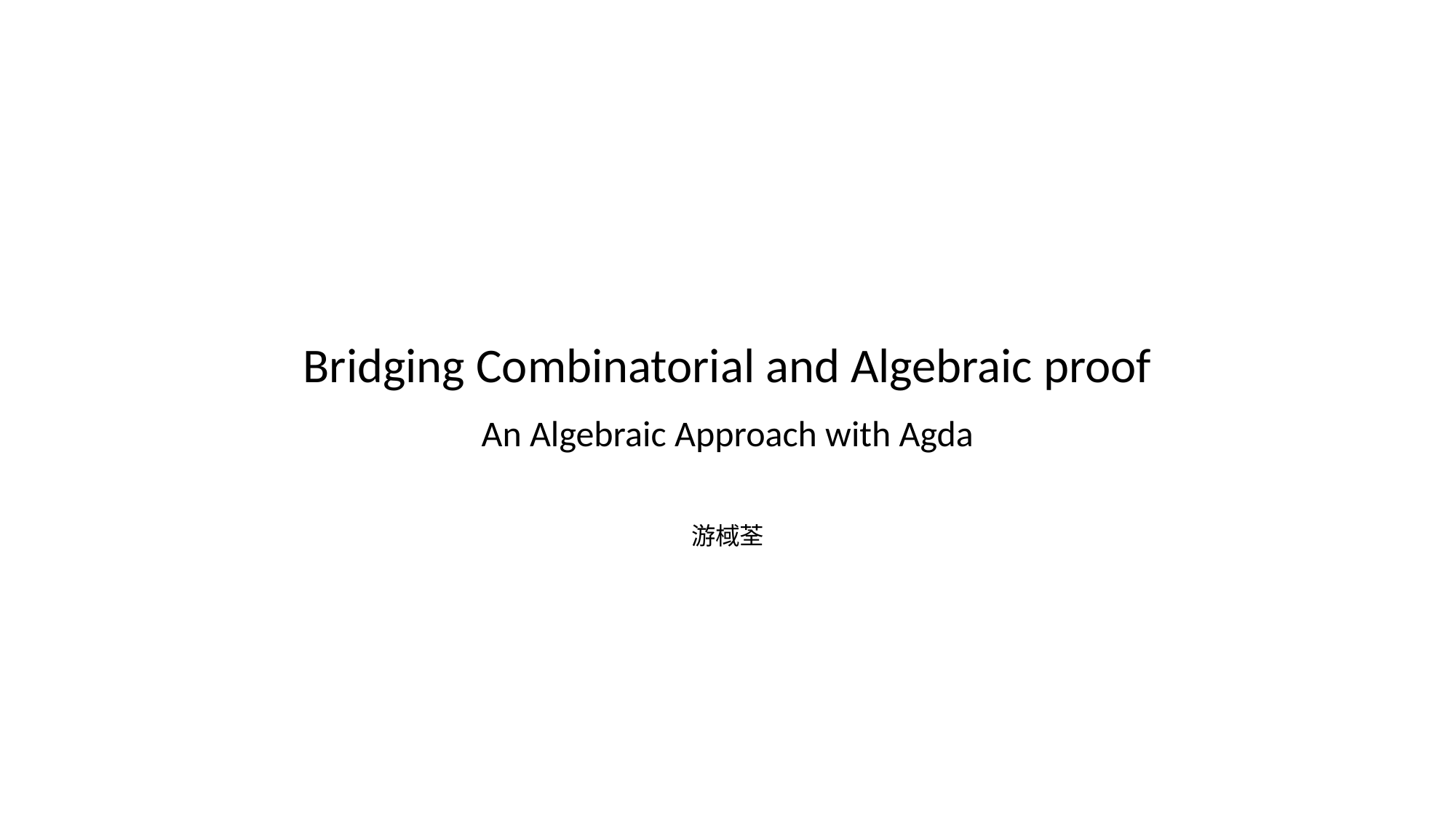

# Bridging Combinatorial and Algebraic proof
An Algebraic Approach with Agda

游棫荃